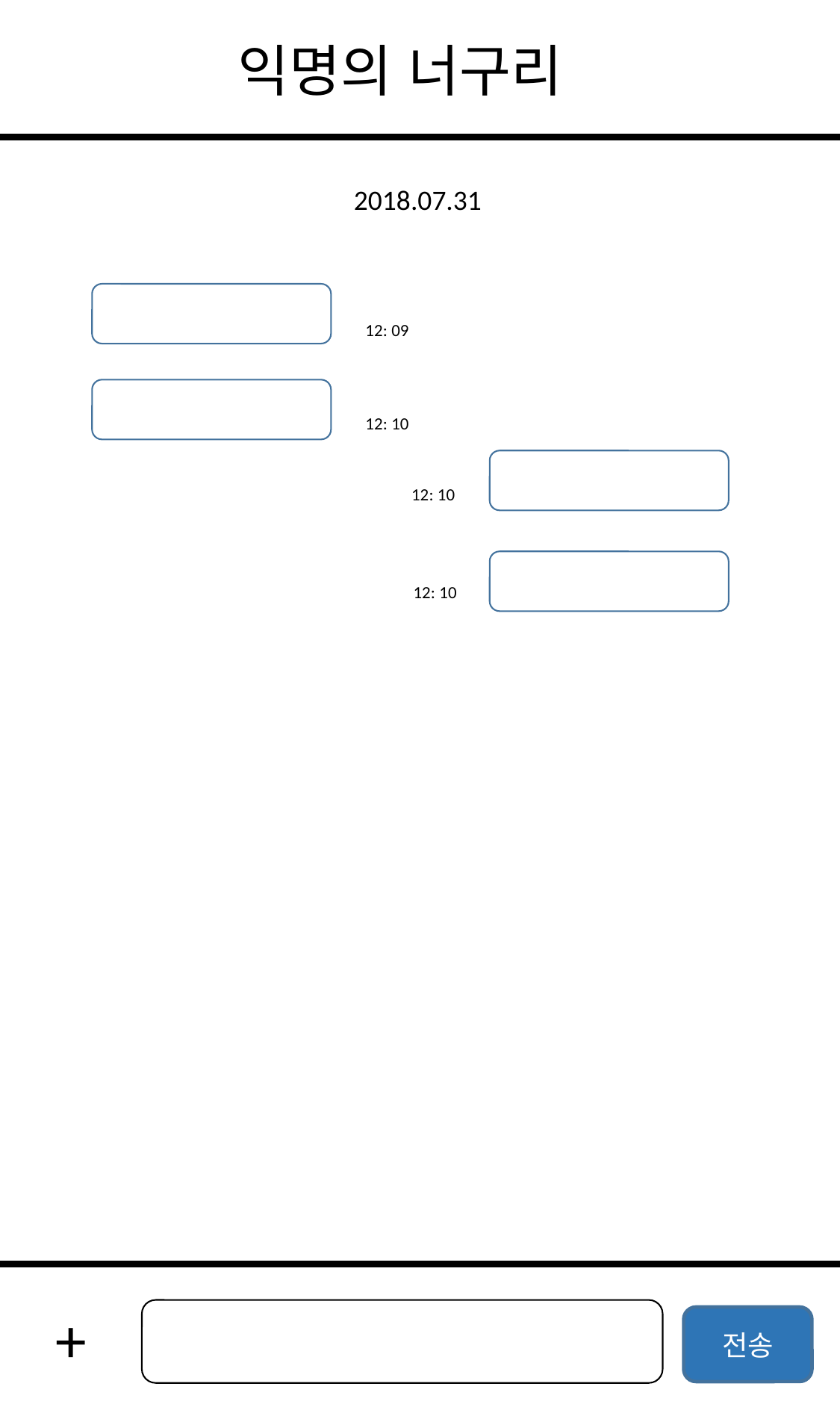

익명의 너구리
2018.07.31

12: 09

12: 10

12: 10

12: 10
+

전송